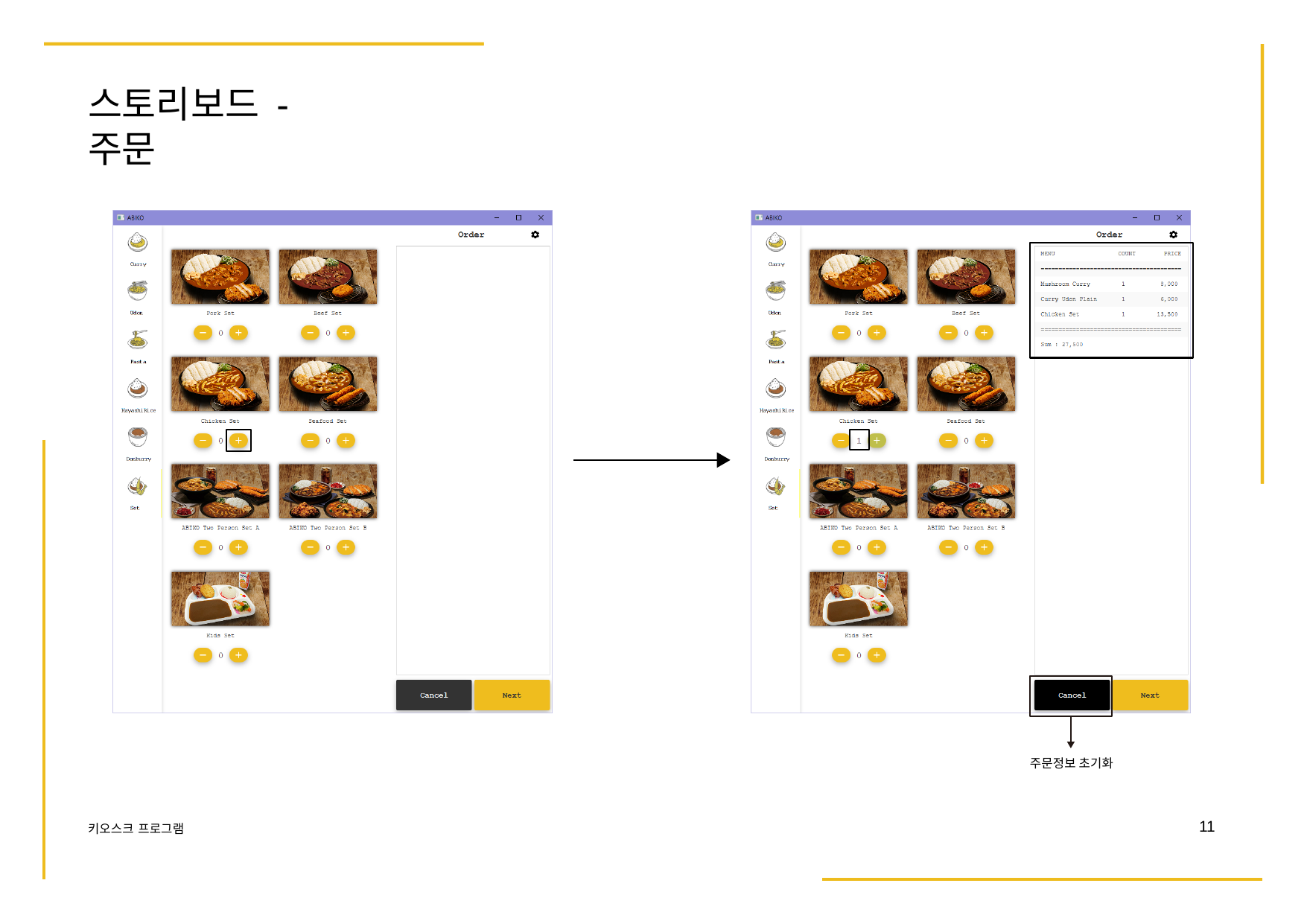

# 스토리보드 - 주문

주문정보 초기화
11
키오스크 프로그램